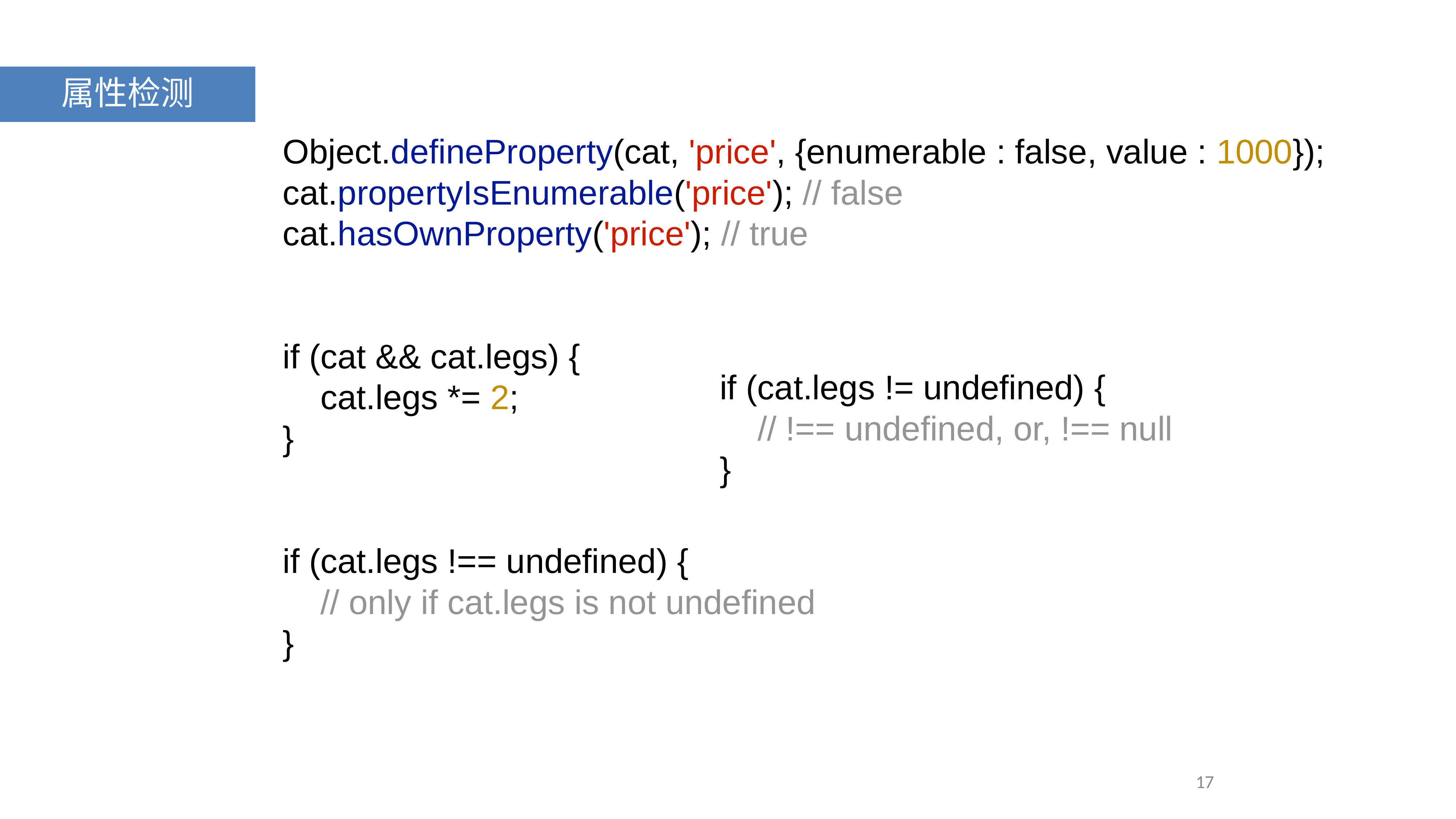

属性检测

Object.defineProperty(cat, 'price', {enumerable : false, value : 1000});
cat.propertyIsEnumerable('price'); // false
cat.hasOwnProperty('price'); // true

if (cat && cat.legs) {
    cat.legs *= 2;
}

if (cat.legs !== undefined) {
    // only if cat.legs is not undefined
}
if (cat.legs != undefined) {
    // !== undefined, or, !== null
}
17